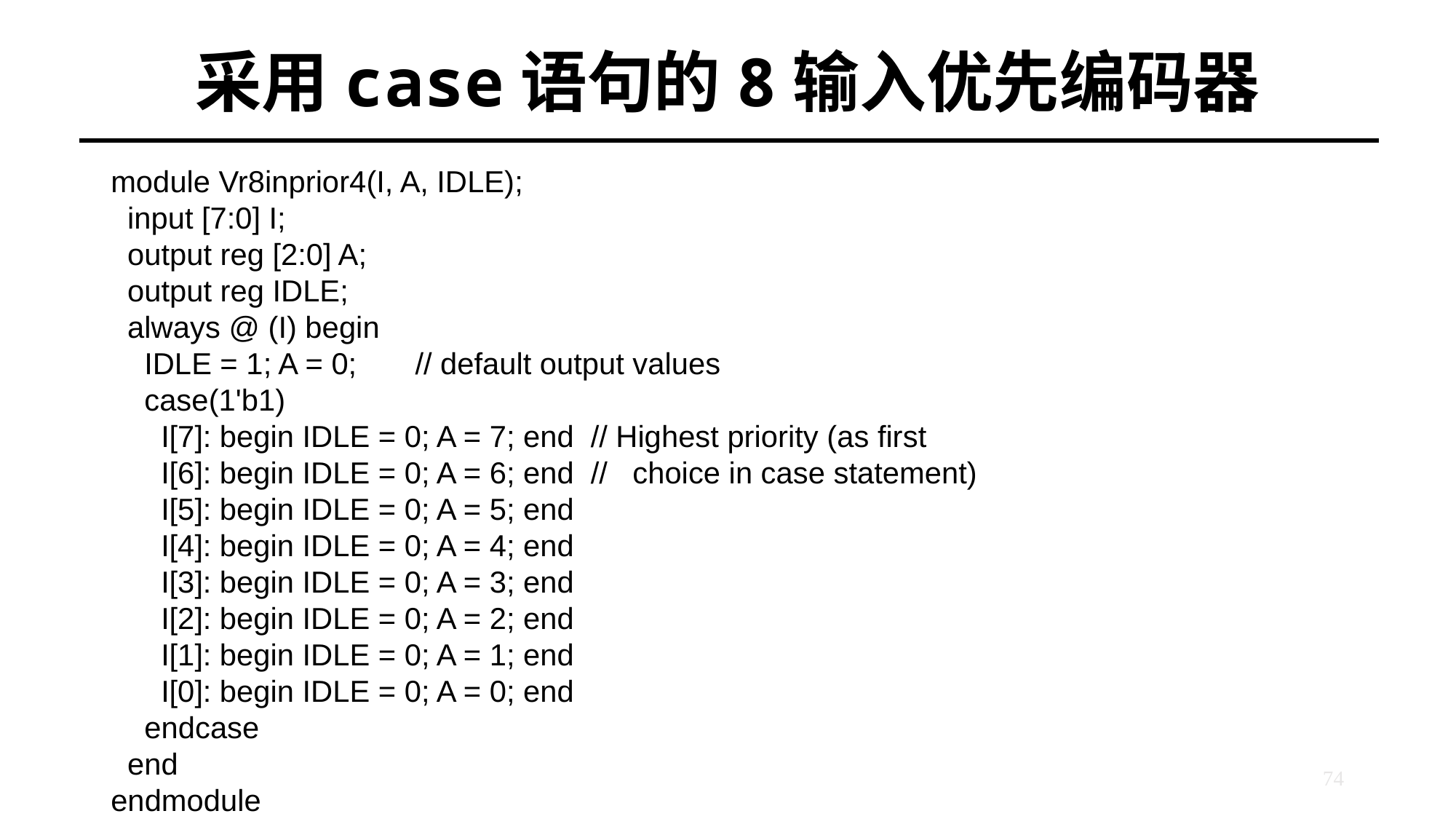

# 采用case语句的8输入优先编码器
module Vr8inprior4(I, A, IDLE);
  input [7:0] I;
  output reg [2:0] A;
  output reg IDLE;
  always @ (I) begin
    IDLE = 1; A = 0;       // default output values
    case(1'b1)
      I[7]: begin IDLE = 0; A = 7; end  // Highest priority (as first
      I[6]: begin IDLE = 0; A = 6; end  //   choice in case statement)
      I[5]: begin IDLE = 0; A = 5; end
      I[4]: begin IDLE = 0; A = 4; end
      I[3]: begin IDLE = 0; A = 3; end
      I[2]: begin IDLE = 0; A = 2; end
      I[1]: begin IDLE = 0; A = 1; end
      I[0]: begin IDLE = 0; A = 0; end
    endcase
  end
endmodule
74